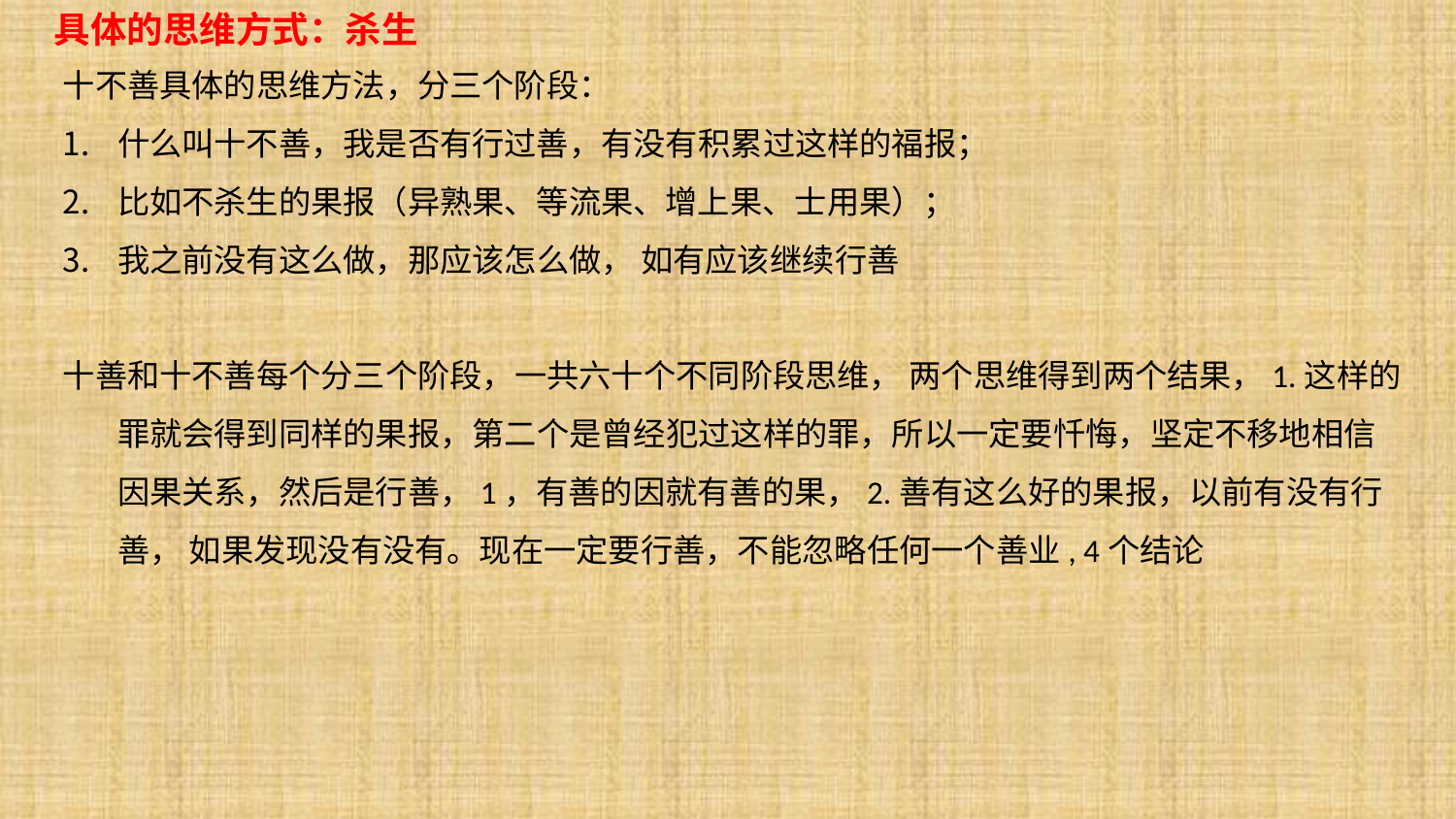

具体的思维方式：杀生

十不善具体的思维方法，分三个阶段：
什么叫十不善，我是否有行过善，有没有积累过这样的福报；
比如不杀生的果报（异熟果、等流果、增上果、士用果）；
我之前没有这么做，那应该怎么做， 如有应该继续行善

十善和十不善每个分三个阶段，一共六十个不同阶段思维， 两个思维得到两个结果，1.这样的罪就会得到同样的果报，第二个是曾经犯过这样的罪，所以一定要忏悔，坚定不移地相信因果关系，然后是行善，1，有善的因就有善的果，2.善有这么好的果报，以前有没有行善， 如果发现没有没有。现在一定要行善，不能忽略任何一个善业, 4个结论